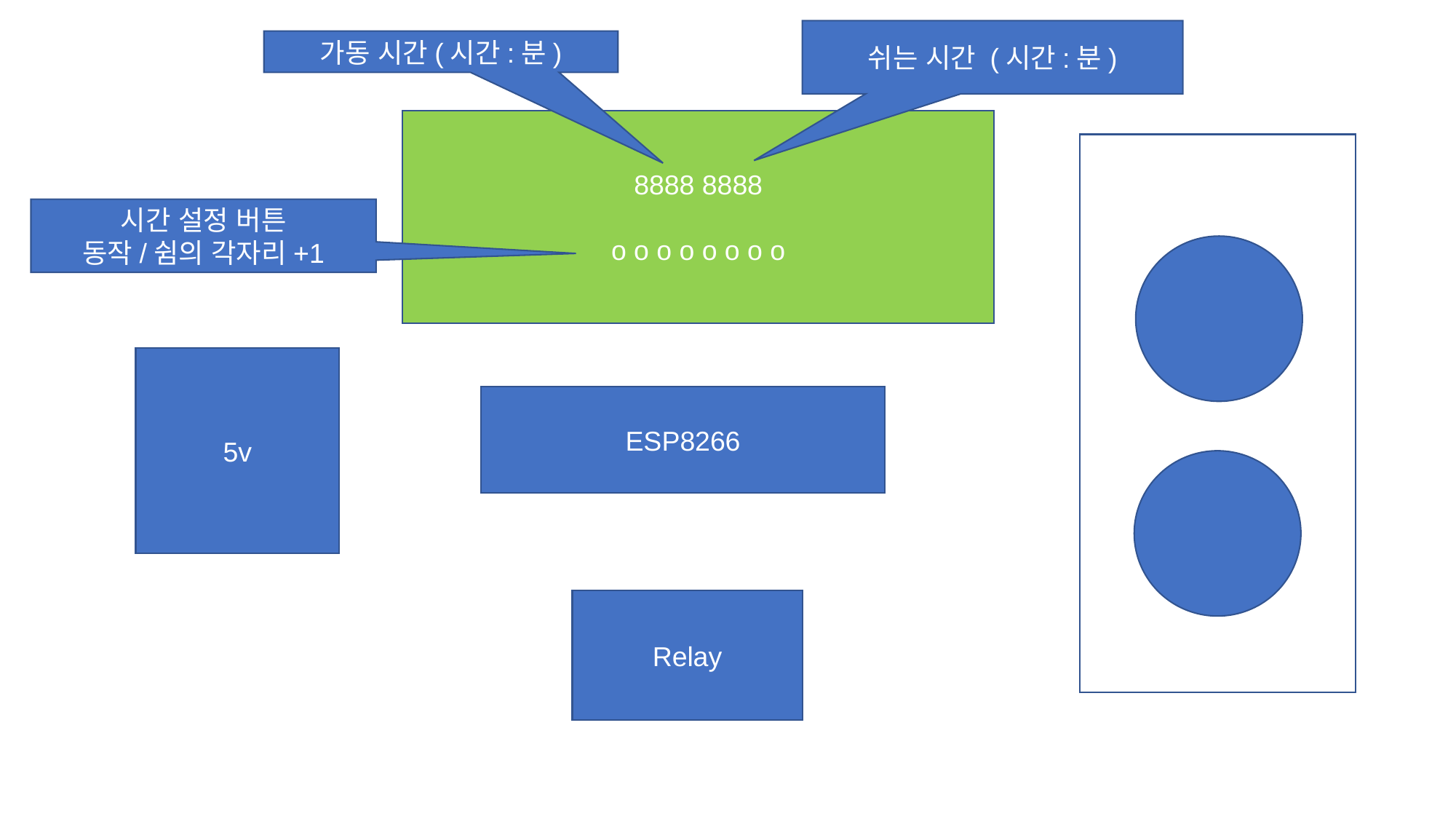

쉬는 시간 (시간:분)
가동 시간(시간:분)
8888 8888

o o o o o o o o

시간 설정 버튼
동작/쉼의 각자리+1

5v
ESP8266

Relay